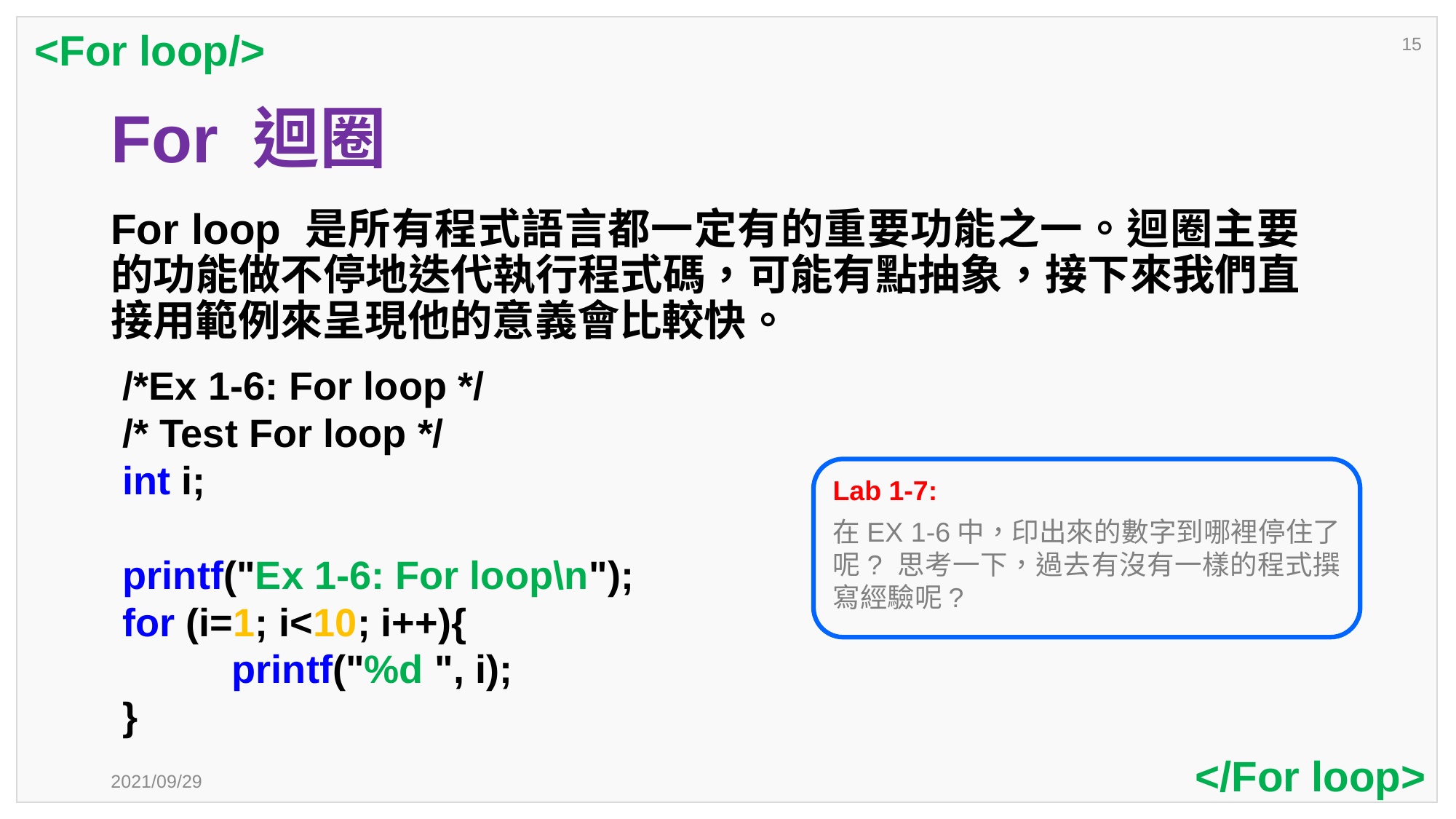

<For loop/>
15
# For 迴圈
For loop 是所有程式語言都一定有的重要功能之一。迴圈主要的功能做不停地迭代執行程式碼，可能有點抽象，接下來我們直接用範例來呈現他的意義會比較快。

/*Ex 1-6: For loop */
/* Test For loop */
int i;

printf("Ex 1-6: For loop\n");
for (i=1; i<10; i++){
	printf("%d ", i);
}
Lab 1-7:
在EX 1-6中，印出來的數字到哪裡停住了呢? 思考一下，過去有沒有一樣的程式撰寫經驗呢?
</For loop>
2021/09/29